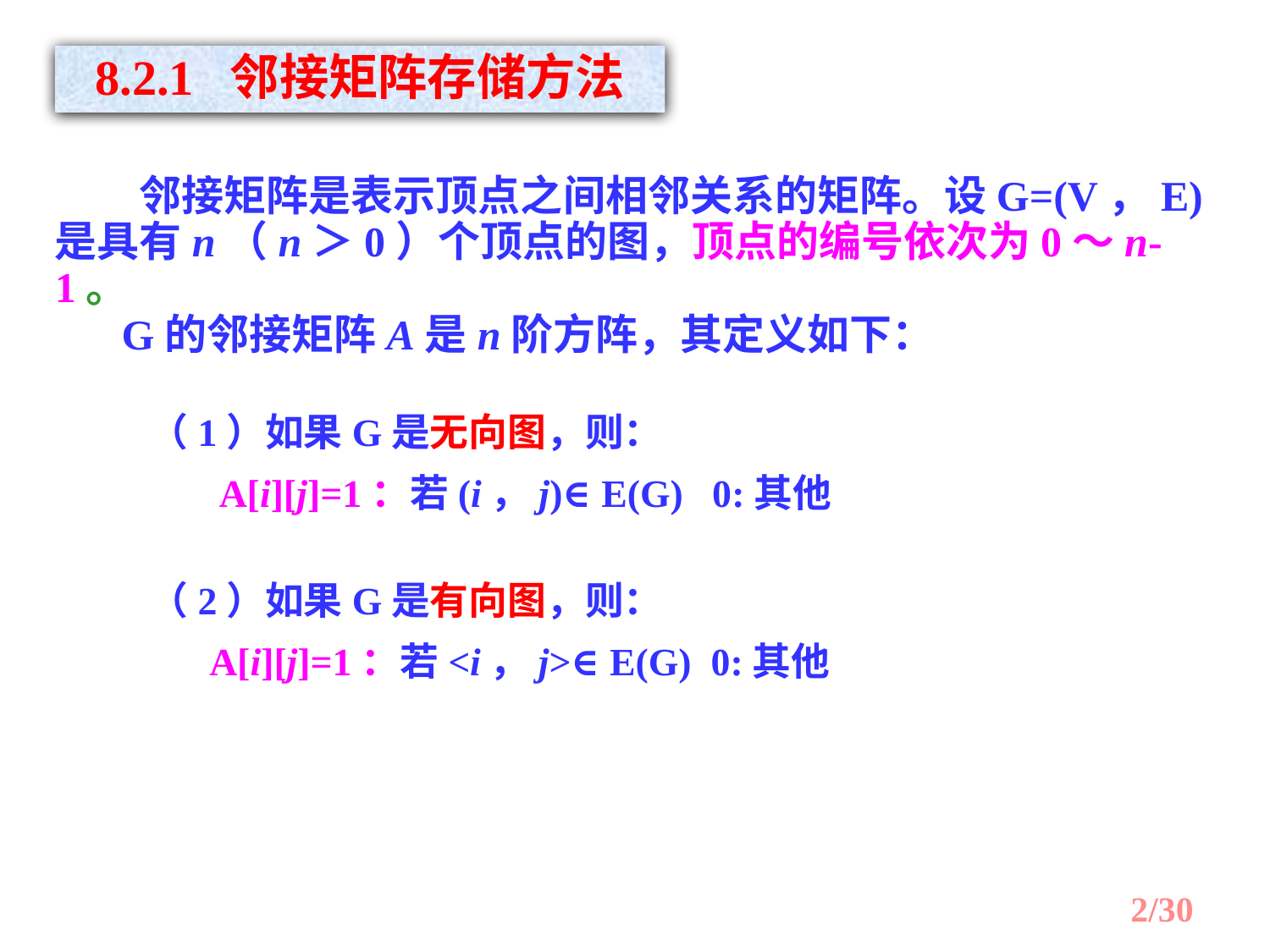

8.2.1  邻接矩阵存储方法
　　邻接矩阵是表示顶点之间相邻关系的矩阵。设G=(V，E)是具有n（n＞0）个顶点的图，顶点的编号依次为0～n-1。
G的邻接矩阵A是n阶方阵，其定义如下：
 （1）如果G是无向图，则：
         A[i][j]=1：若(i，j)∈E(G)   0:其他
 （2）如果G是有向图，则：
        A[i][j]=1：若<i，j>∈E(G)  0:其他
2/30